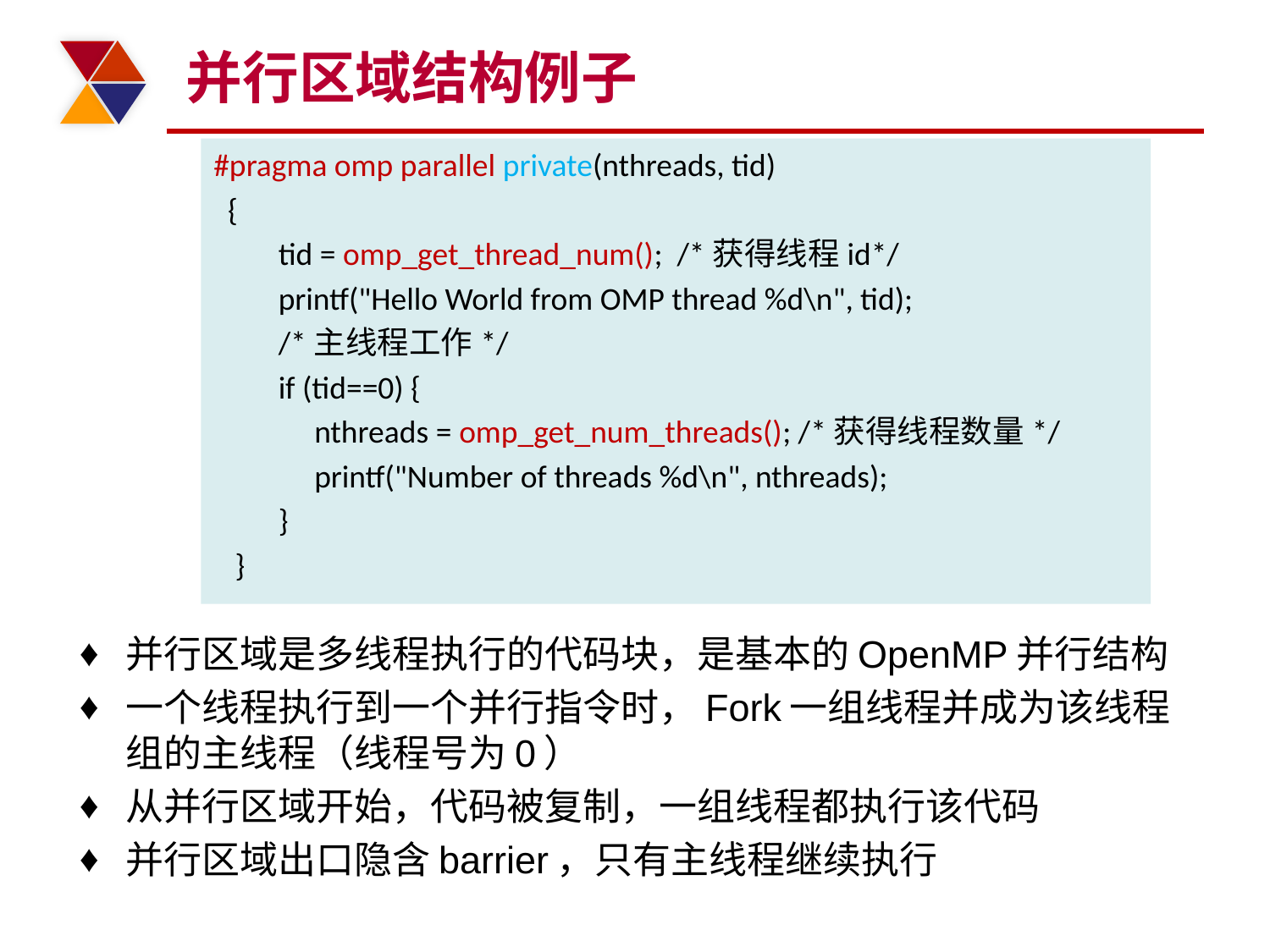

# 并行区域结构例子
#pragma omp parallel private(nthreads, tid)
  {
         tid = omp_get_thread_num();  /*获得线程id*/
         printf("Hello World from OMP thread %d\n", tid);
         /*主线程工作*/
         if (tid==0) {
              nthreads = omp_get_num_threads(); /*获得线程数量*/
              printf("Number of threads %d\n", nthreads);
         }
   }
并行区域是多线程执行的代码块，是基本的OpenMP并行结构
一个线程执行到一个并行指令时，Fork一组线程并成为该线程组的主线程（线程号为0）
从并行区域开始，代码被复制，一组线程都执行该代码
并行区域出口隐含barrier，只有主线程继续执行